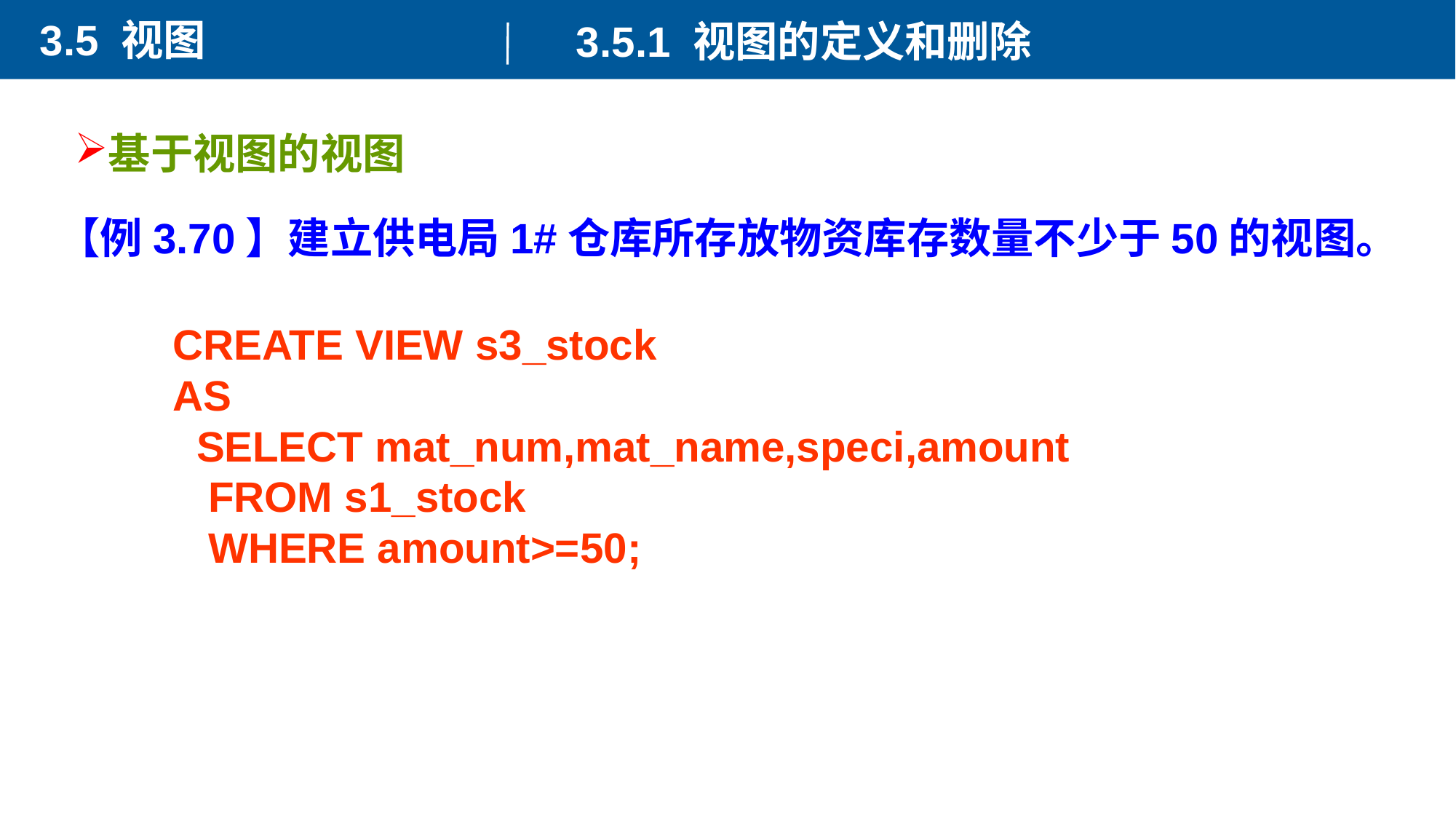

3.5 视图
3.5.1 视图的定义和删除
基于视图的视图
【例3.70】建立供电局1#仓库所存放物资库存数量不少于50的视图。
CREATE VIEW s3_stock
AS
  SELECT mat_num,mat_name,speci,amount
   FROM s1_stock
   WHERE amount>=50;